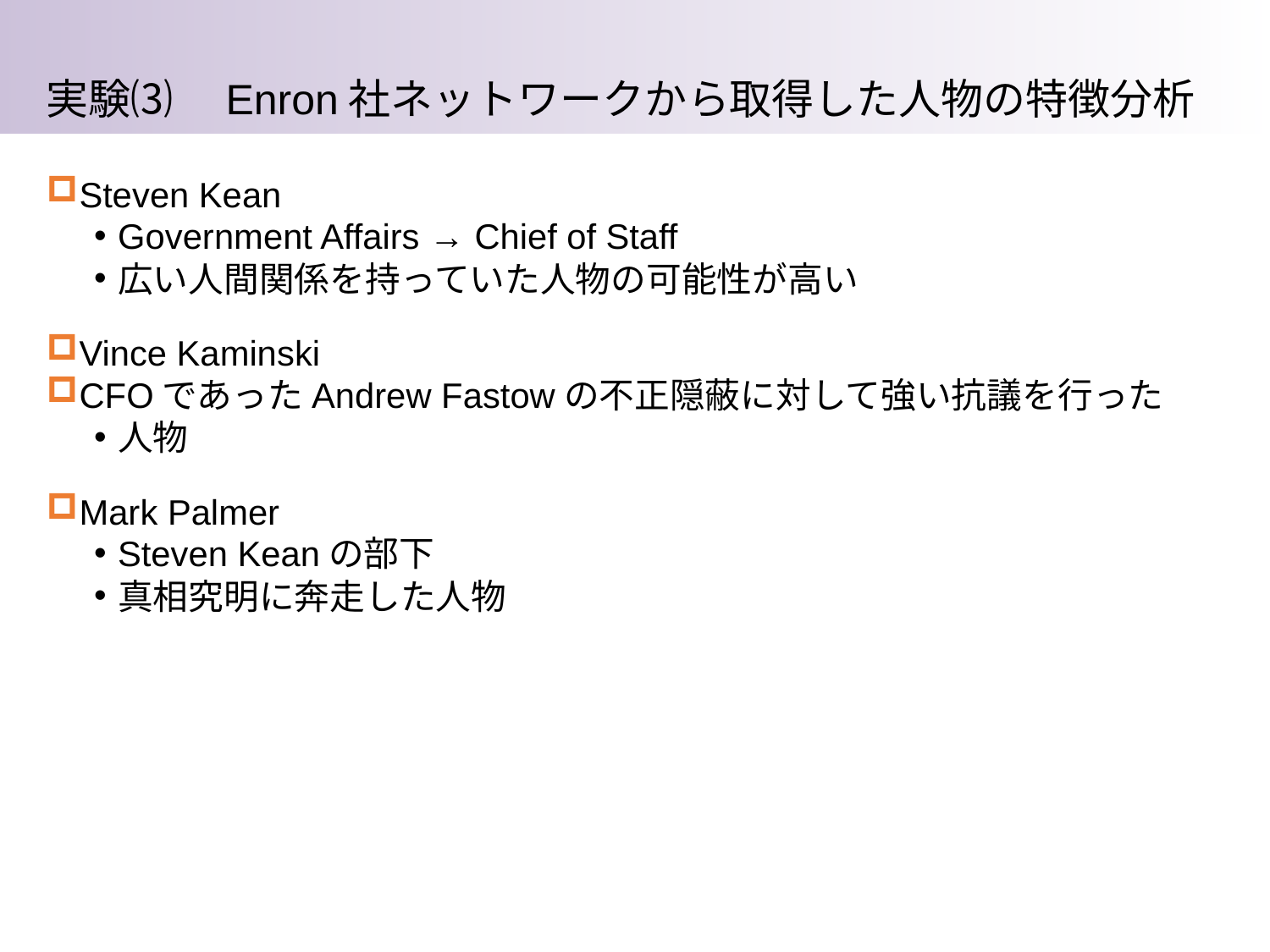

実験⑶　Enron社ネットワークから取得した人物の特徴分析
Steven Kean
Government Affairs → Chief of Staff
広い人間関係を持っていた人物の可能性が高い

Vince Kaminski
CFOであったAndrew Fastowの不正隠蔽に対して強い抗議を行った
人物

Mark Palmer
Steven Keanの部下
真相究明に奔走した人物